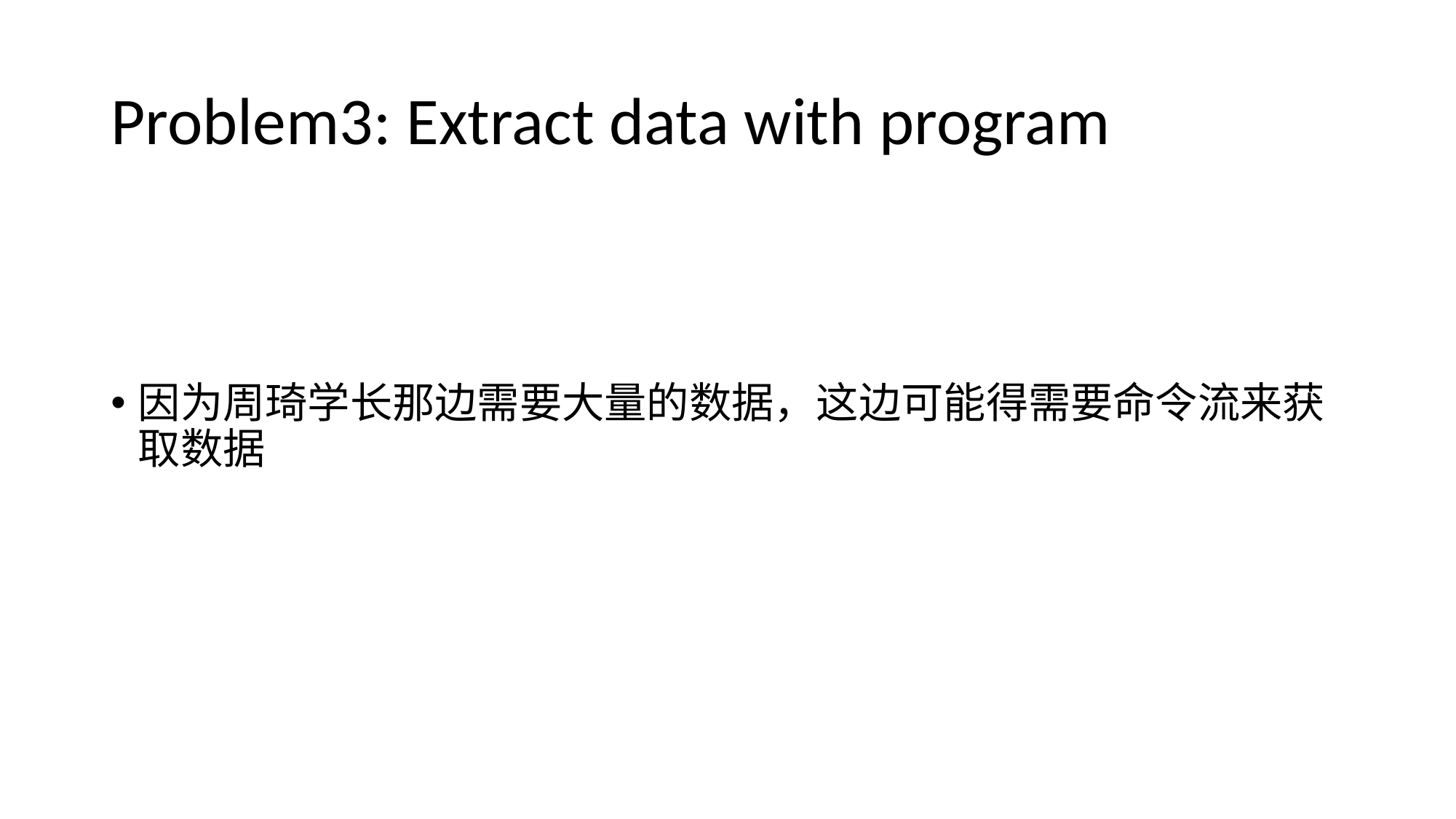

# Problem3: Extract data with program
因为周琦学长那边需要大量的数据，这边可能得需要命令流来获取数据